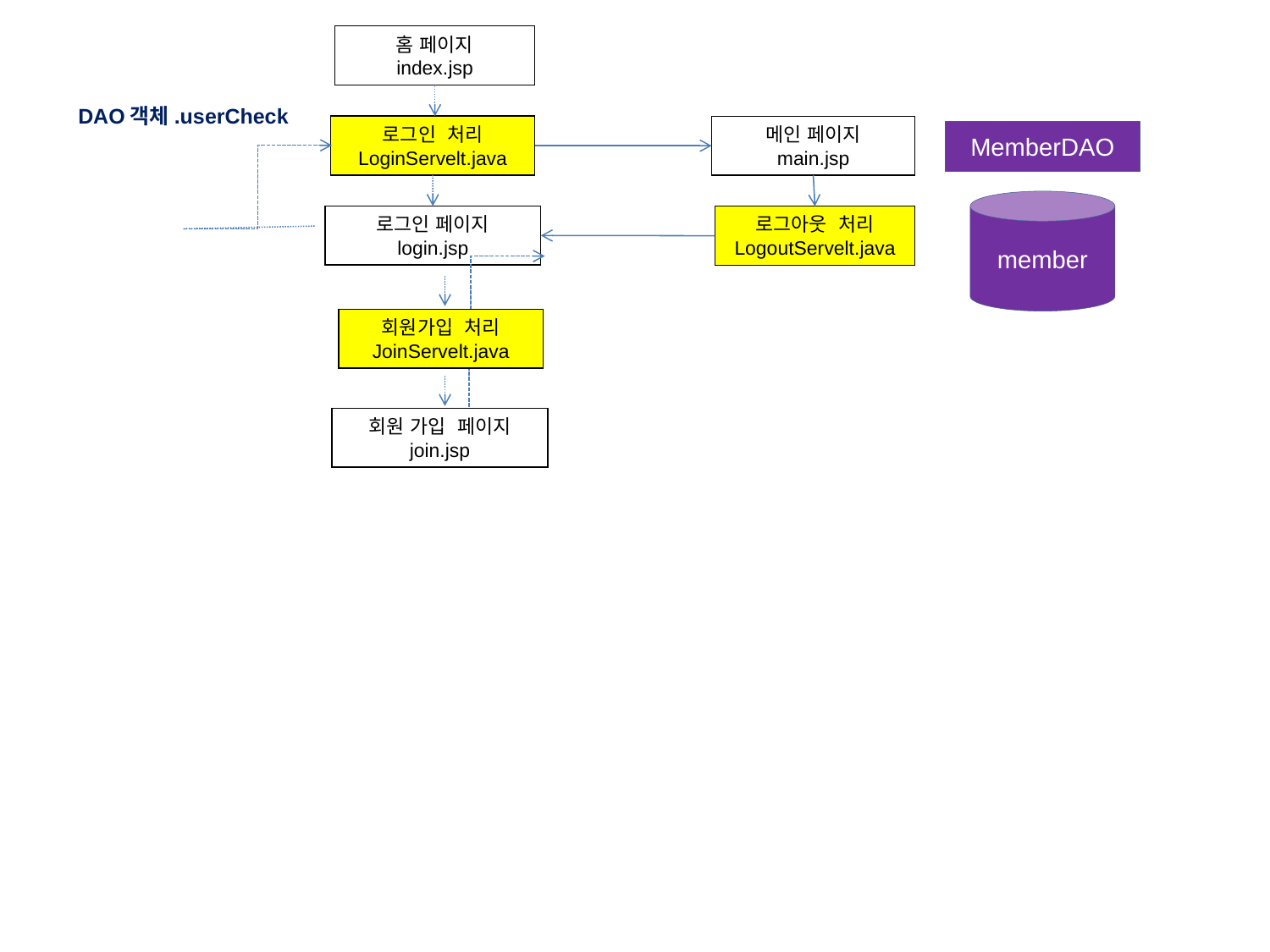

홈 페이지
index.jsp
DAO객체.userCheck
로그인  처리
LoginServelt.java
메인 페이지
main.jsp
MemberDAO
member
로그인 페이지
login.jsp
로그아웃  처리
LogoutServelt.java
회원가입  처리
JoinServelt.java
회원 가입  페이지
join.jsp